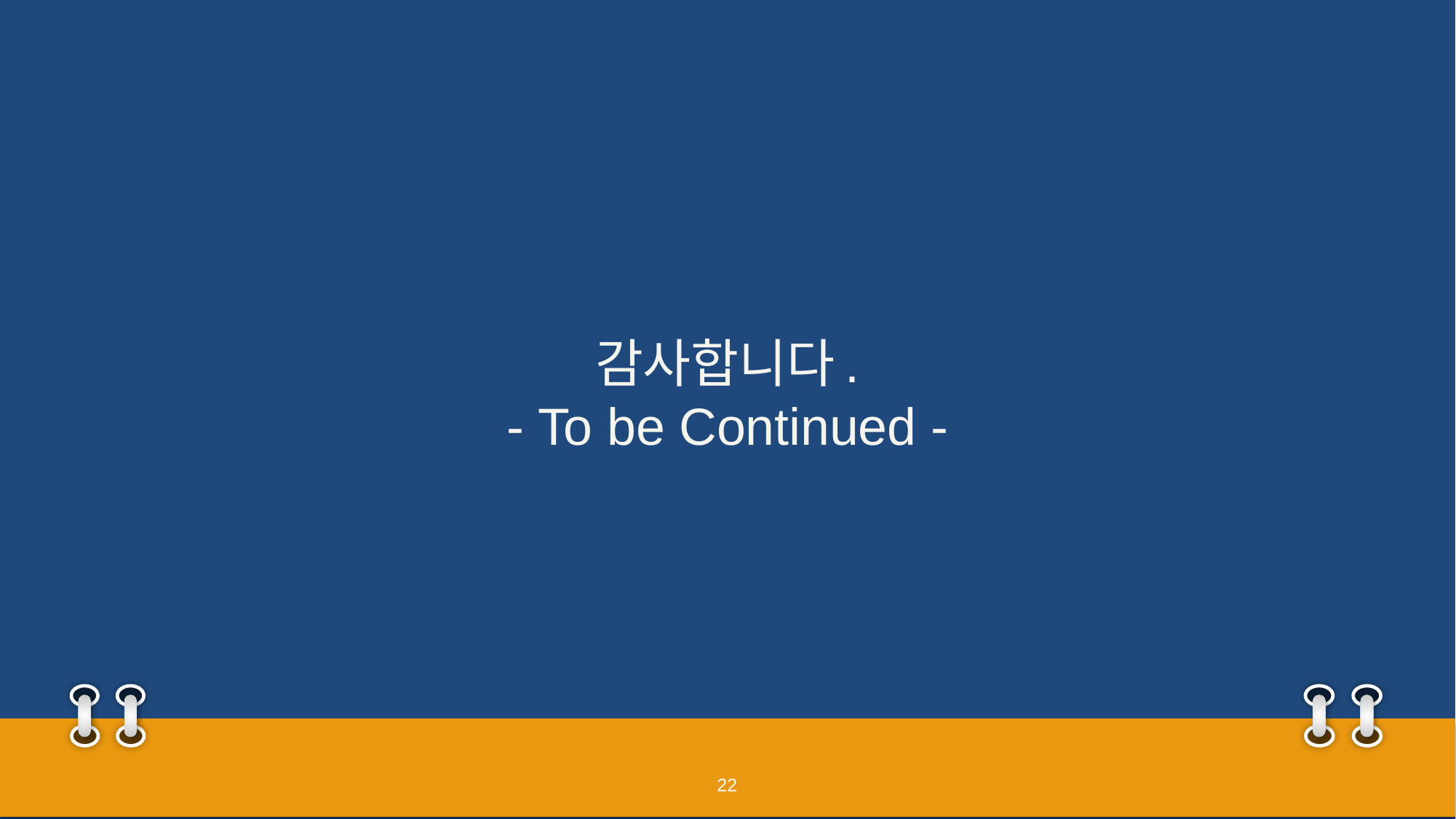

감사합니다.
- To be Continued -
22